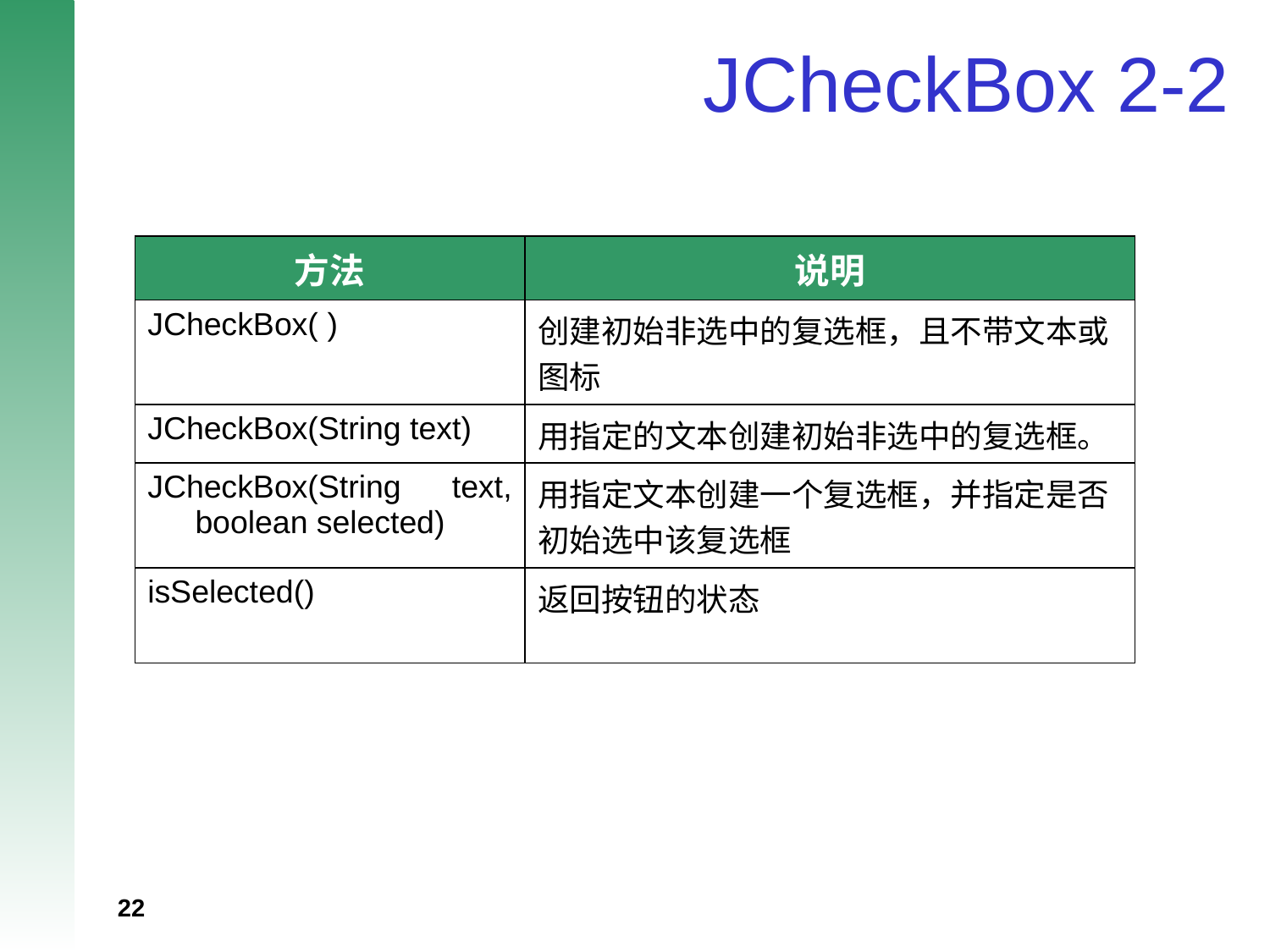

# JCheckBox 2-2
| 方法 | 说明 |
| --- | --- |
| JCheckBox( ) | 创建初始非选中的复选框，且不带文本或 图标 |
| JCheckBox(String text) | 用指定的文本创建初始非选中的复选框。 |
| JCheckBox(String text, boolean selected) | 用指定文本创建一个复选框，并指定是否 初始选中该复选框 |
| isSelected() | 返回按钮的状态 |
22